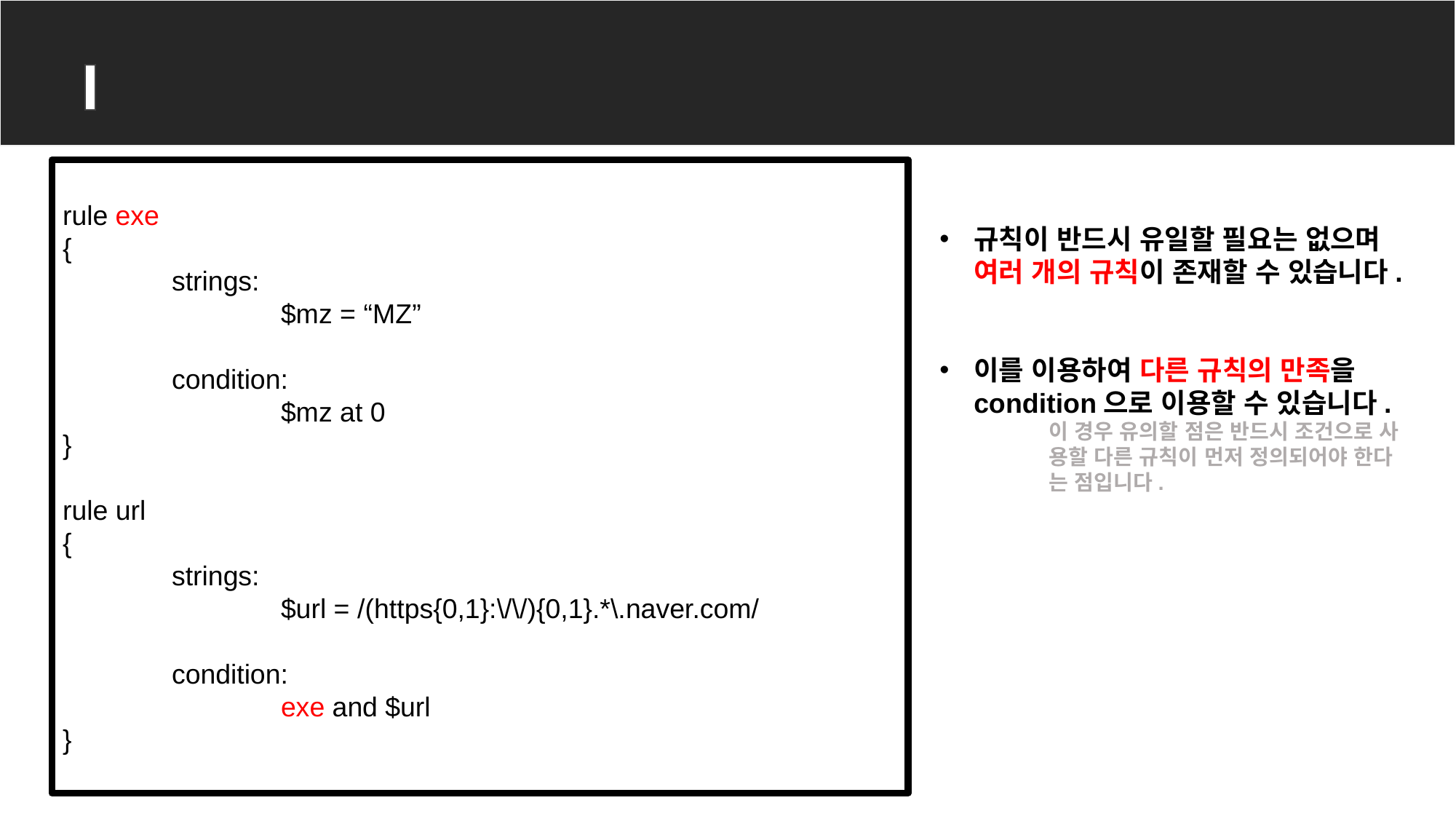

YARA rule

rule exe
{
	strings:
		$mz = “MZ”

	condition:
		$mz at 0
}

rule url
{
	strings:
		$url = /(https{0,1}:\/\/){0,1}.*\.naver.com/

	condition:
		exe and $url
}

규칙이 반드시 유일할 필요는 없으며 여러 개의 규칙이 존재할 수 있습니다.

이를 이용하여 다른 규칙의 만족을 condition으로 이용할 수 있습니다.
	이 경우 유의할 점은 반드시 조건으로 사	용할 다른 규칙이 먼저 정의되어야 한다	는 점입니다.